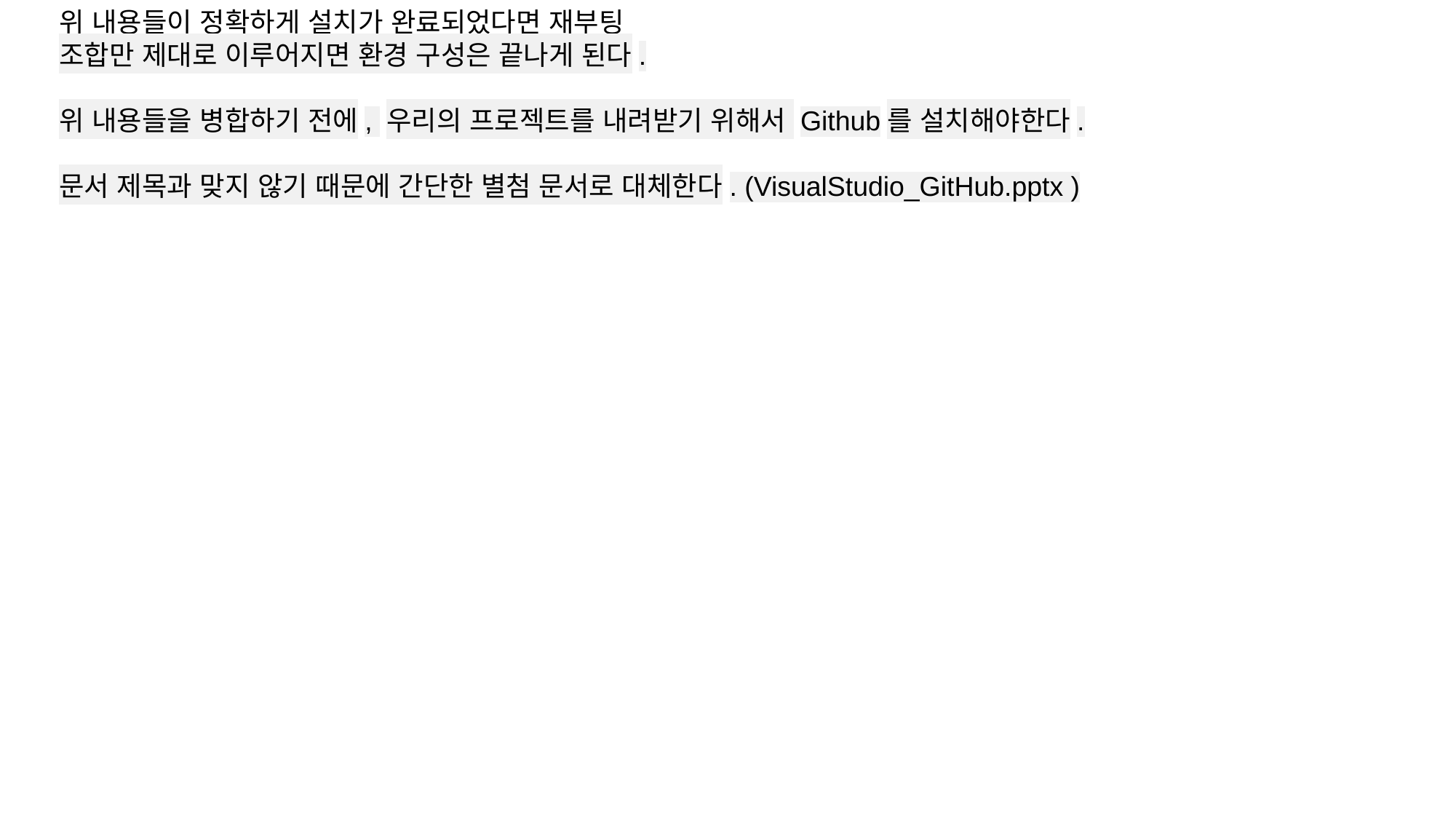

위 내용들이 정확하게 설치가 완료되었다면 재부팅
조합만 제대로 이루어지면 환경 구성은 끝나게 된다.

위 내용들을 병합하기 전에, 우리의 프로젝트를 내려받기 위해서 Github를 설치해야한다.

문서 제목과 맞지 않기 때문에 간단한 별첨 문서로 대체한다. (VisualStudio_GitHub.pptx )